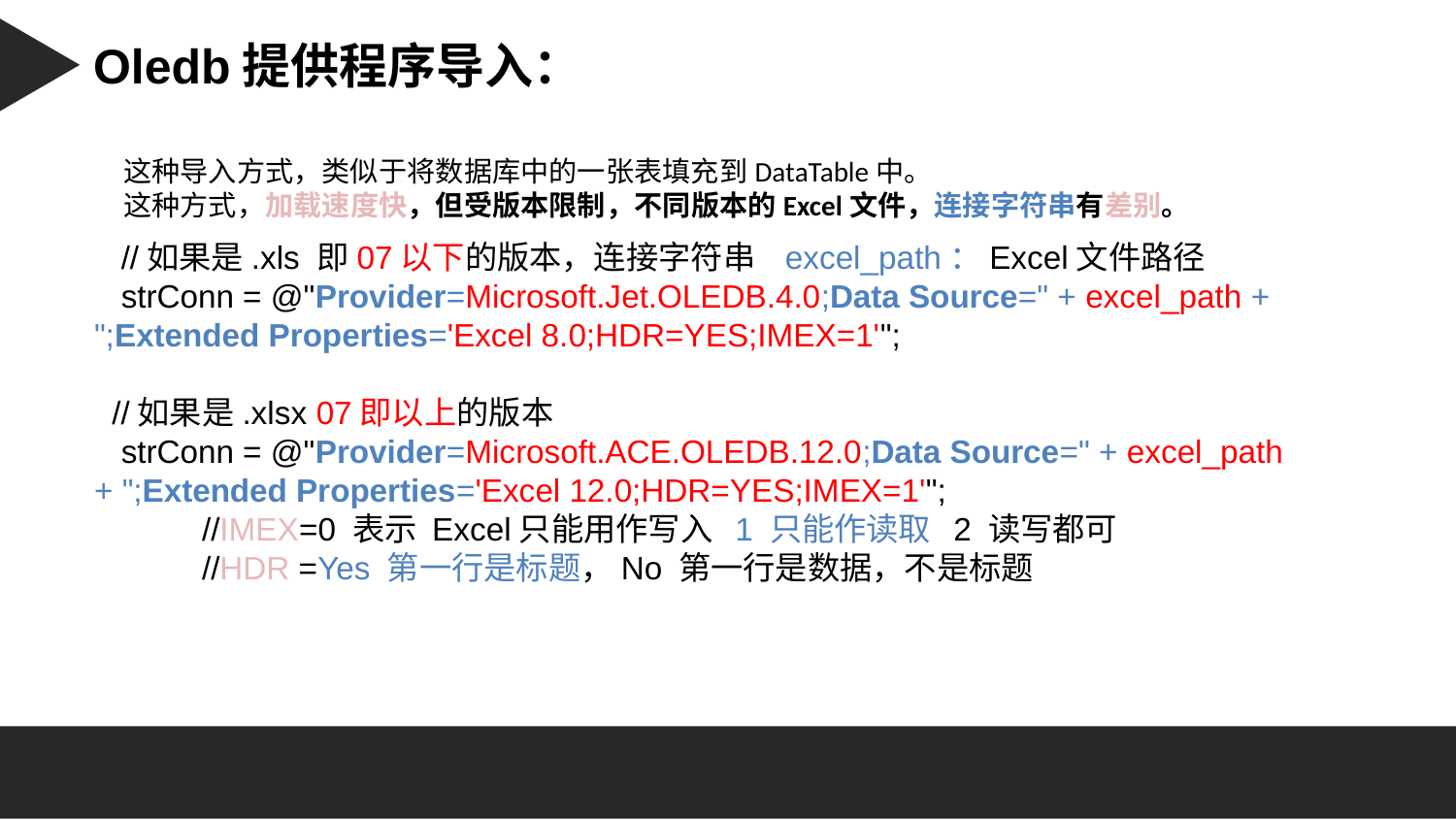

Character 字符串：

Oledb提供程序导入：
这种导入方式，类似于将数据库中的一张表填充到DataTable中。
这种方式，加载速度快，但受版本限制，不同版本的Excel文件，连接字符串有差别。
   //如果是.xls 即07以下的版本，连接字符串   excel_path：Excel文件路径
   strConn = @"Provider=Microsoft.Jet.OLEDB.4.0;Data Source=" + excel_path + ";Extended Properties='Excel 8.0;HDR=YES;IMEX=1'";

  //如果是.xlsx 07即以上的版本
   strConn = @"Provider=Microsoft.ACE.OLEDB.12.0;Data Source=" + excel_path + ";Extended Properties='Excel 12.0;HDR=YES;IMEX=1'";
            //IMEX=0 表示 Excel只能用作写入  1 只能作读取  2 读写都可
            //HDR =Yes 第一行是标题，No 第一行是数据，不是标题